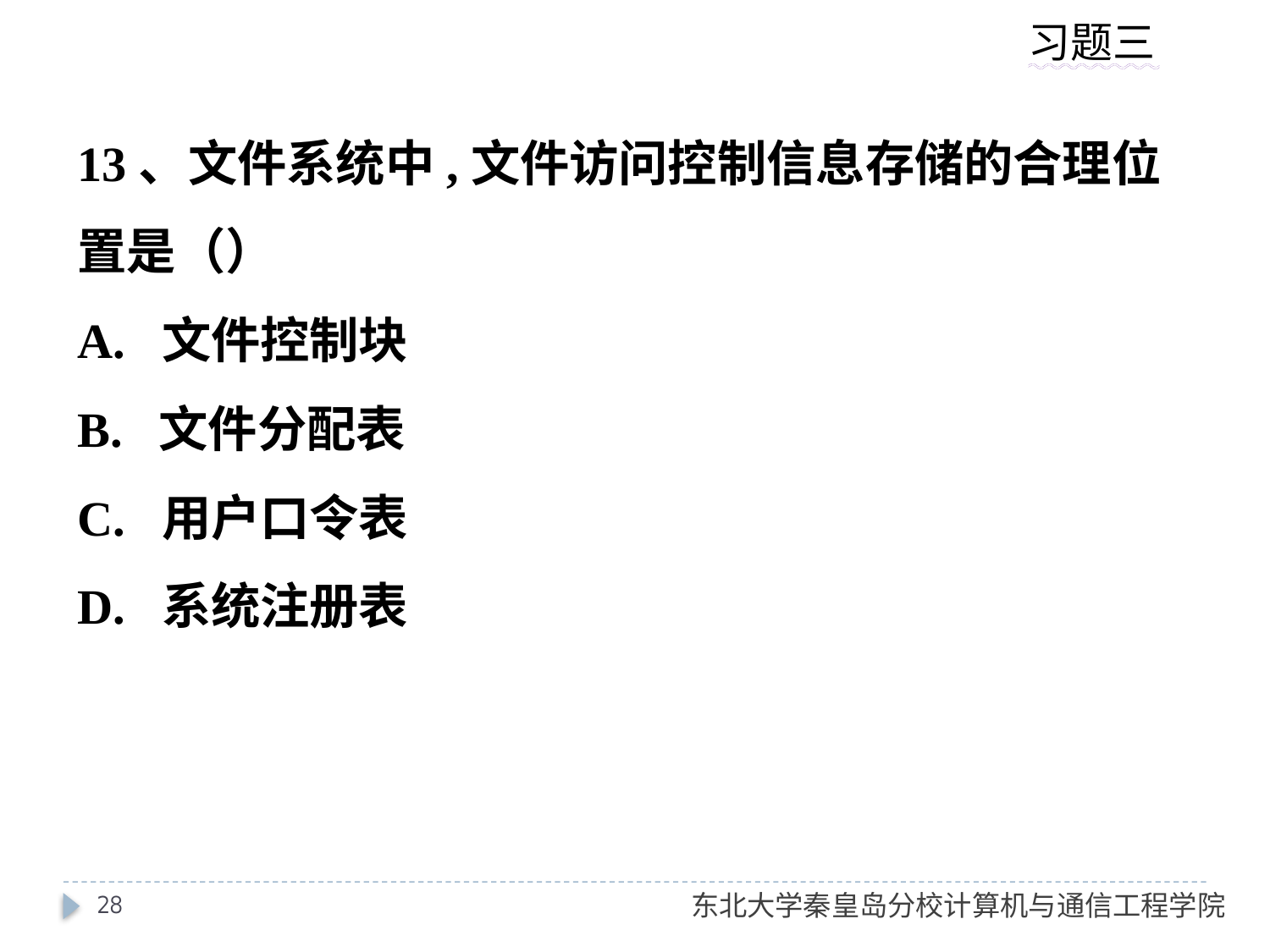

13、文件系统中,文件访问控制信息存储的合理位置是（）
A.  文件控制块
B.  文件分配表
C.  用户口令表
D.  系统注册表
28